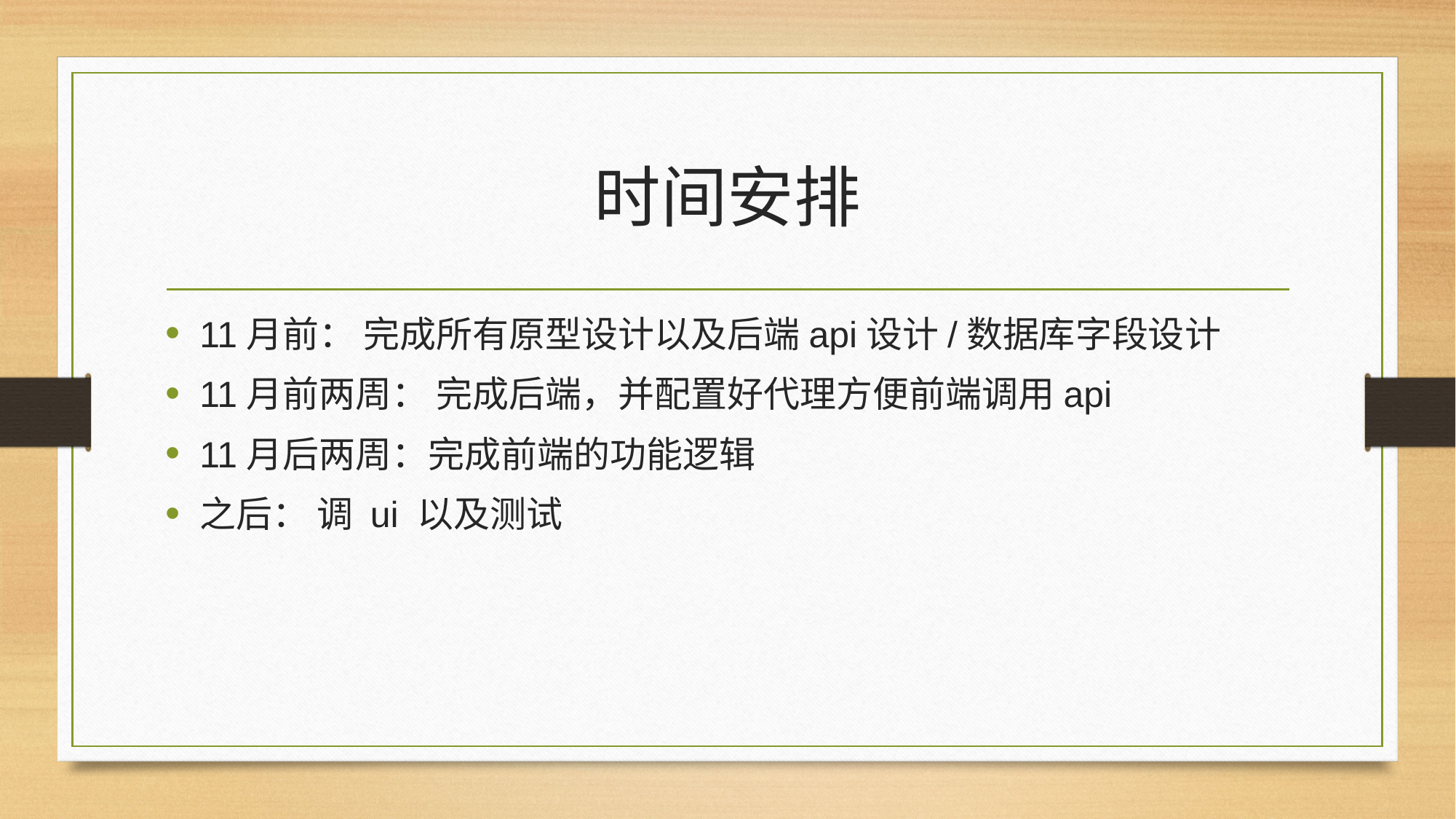

# 时间安排
11月前： 完成所有原型设计以及后端api设计/数据库字段设计
11月前两周： 完成后端，并配置好代理方便前端调用api
11月后两周：完成前端的功能逻辑
之后： 调 ui 以及测试